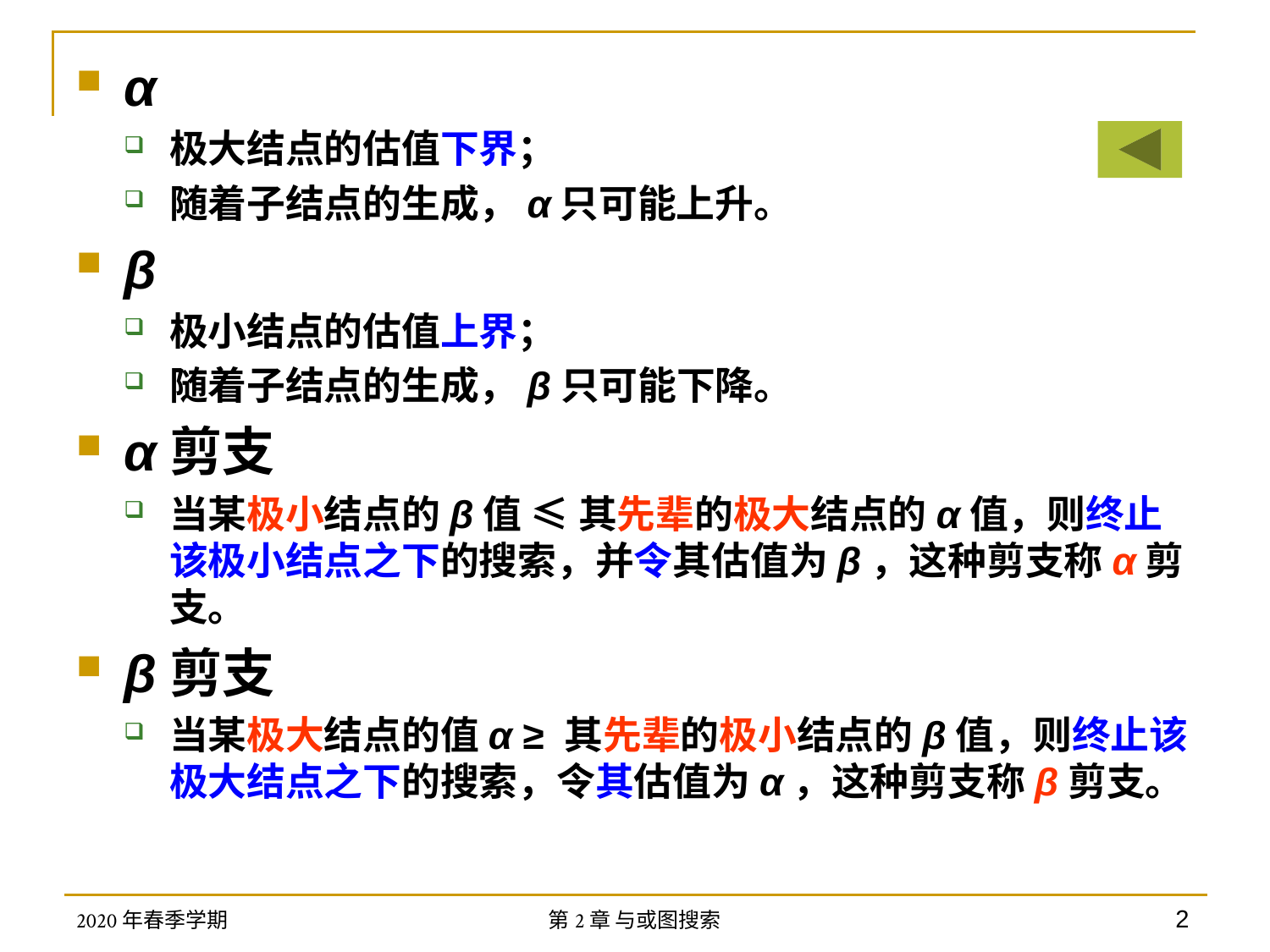

α
极大结点的估值下界；
随着子结点的生成，α只可能上升。
β
极小结点的估值上界；
随着子结点的生成，β只可能下降。
α剪支
当某极小结点的β值 ≤ 其先辈的极大结点的α值，则终止该极小结点之下的搜索，并令其估值为β，这种剪支称α剪支。
β剪支
当某极大结点的值α ≥ 其先辈的极小结点的β值，则终止该极大结点之下的搜索，令其估值为α，这种剪支称β剪支。

2020年春季学期
第2章 与或图搜索